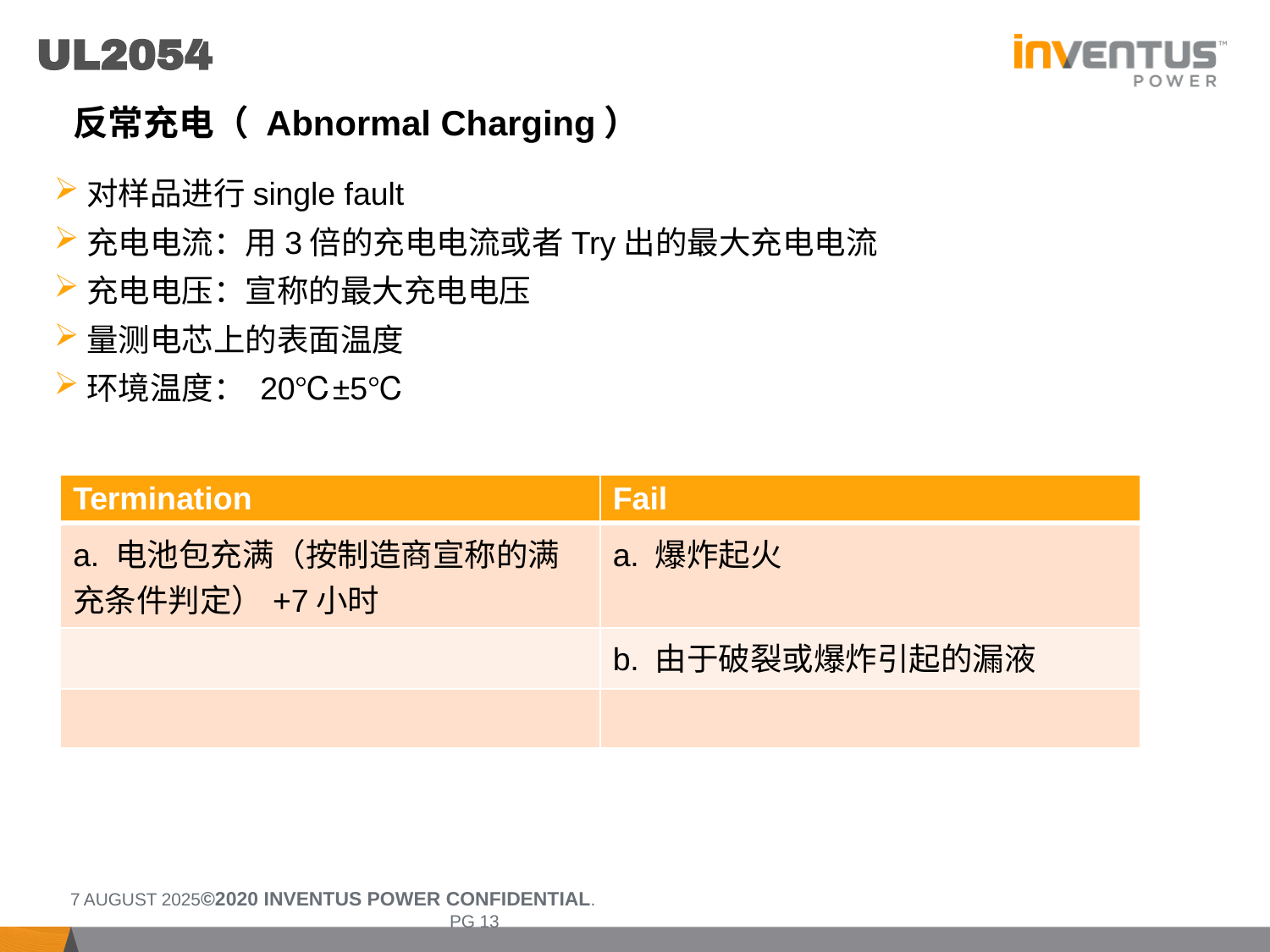

# UL2054
反常充电（ Abnormal Charging）
对样品进行single fault
充电电流：用3倍的充电电流或者Try出的最大充电电流
充电电压：宣称的最大充电电压
量测电芯上的表面温度
环境温度： 20℃±5℃

| Termination | Fail |
| --- | --- |
| a. 电池包充满（按制造商宣称的满充条件判定）+7小时 | a. 爆炸起火 |
|  | b. 由于破裂或爆炸引起的漏液 |
|  |  |